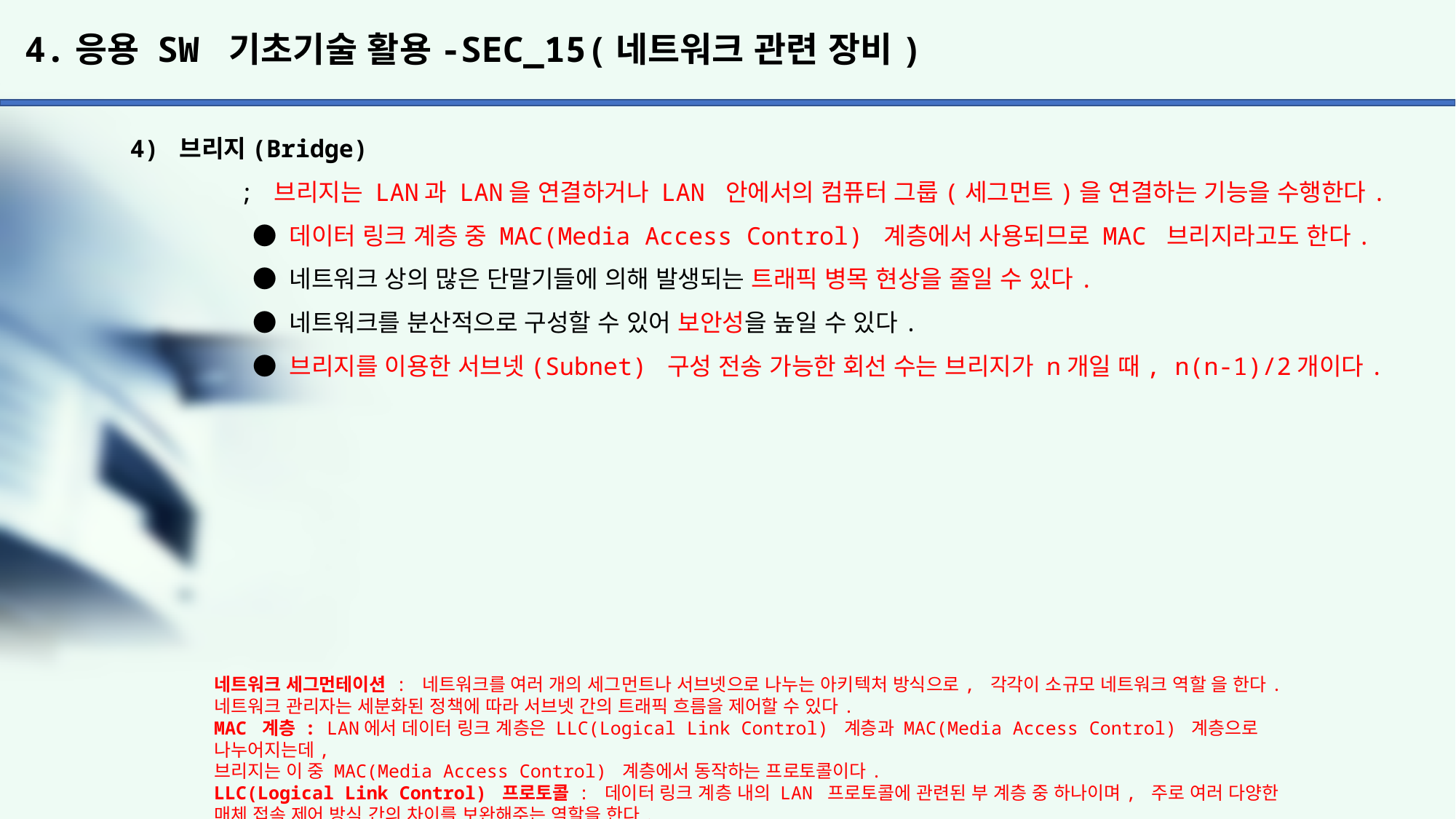

# 4.응용 SW 기초기술 활용-SEC_15(네트워크 관련 장비)
4) 브리지(Bridge)
	; 브리지는 LAN과 LAN을 연결하거나 LAN 안에서의 컴퓨터 그룹(세그먼트)을 연결하는 기능을 수행한다.
	  ● 데이터 링크 계층 중 MAC(Media Access Control) 계층에서 사용되므로 MAC 브리지라고도 한다.
	  ● 네트워크 상의 많은 단말기들에 의해 발생되는 트래픽 병목 현상을 줄일 수 있다.
	  ● 네트워크를 분산적으로 구성할 수 있어 보안성을 높일 수 있다.
	  ● 브리지를 이용한 서브넷(Subnet) 구성 전송 가능한 회선 수는 브리지가 n개일 때, n(n-1)/2개이다.
네트워크 세그먼테이션 : 네트워크를 여러 개의 세그먼트나 서브넷으로 나누는 아키텍처 방식으로, 각각이 소규모 네트워크 역할 을 한다. 네트워크 관리자는 세분화된 정책에 따라 서브넷 간의 트래픽 흐름을 제어할 수 있다.
MAC 계층 : LAN에서 데이터 링크 계층은 LLC(Logical Link Control) 계층과 MAC(Media Access Control) 계층으로 나누어지는데,
브리지는 이 중 MAC(Media Access Control) 계층에서 동작하는 프로토콜이다.
LLC(Logical Link Control) 프로토콜 : 데이터 링크 계층 내의 LAN 프로토콜에 관련된 부 계층 중 하나이며, 주로 여러 다양한
매체 접속 제어 방식 간의 차이를 보완해주는 역할을 한다.